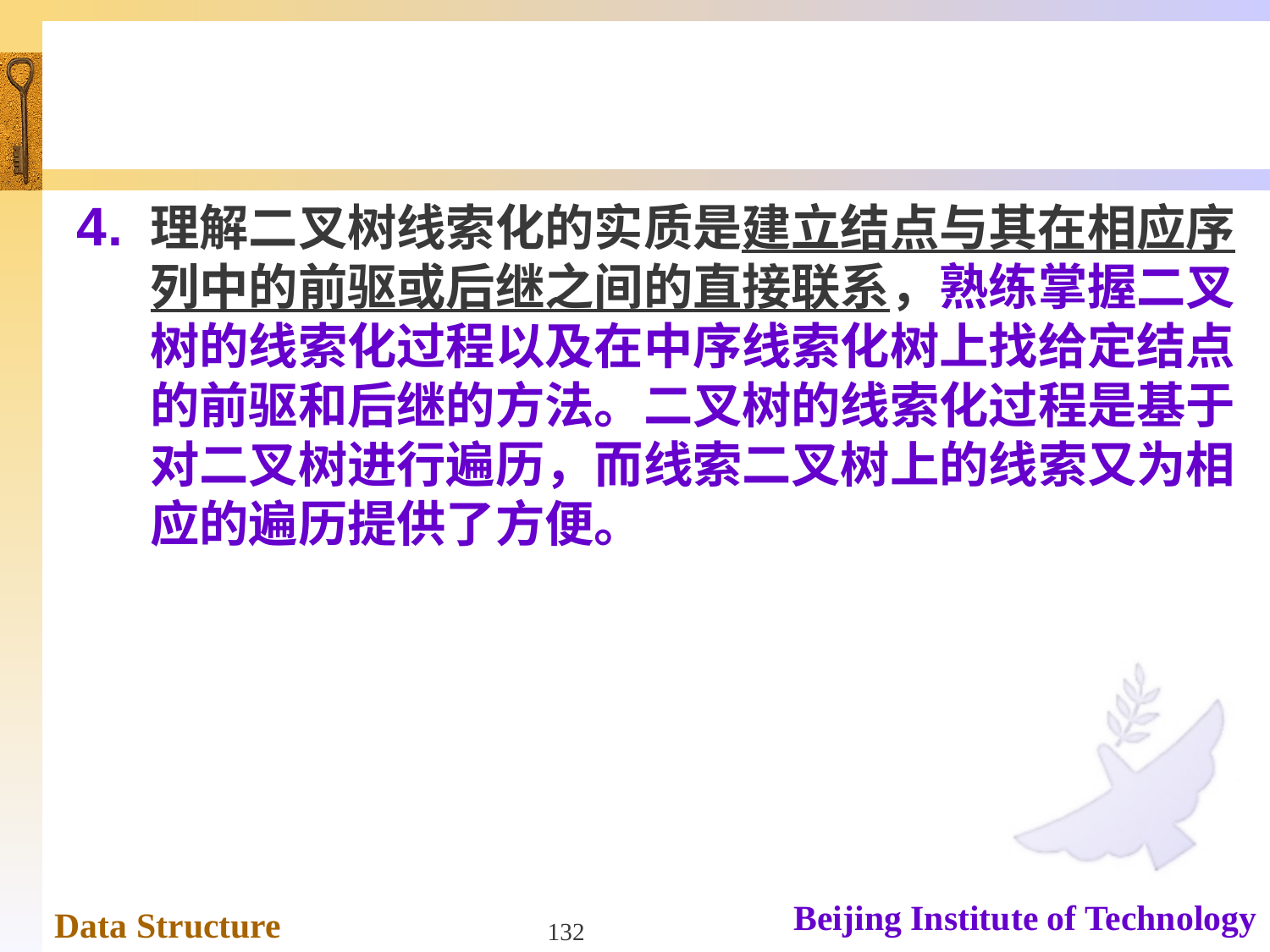

#
理解二叉树线索化的实质是建立结点与其在相应序列中的前驱或后继之间的直接联系，熟练掌握二叉树的线索化过程以及在中序线索化树上找给定结点的前驱和后继的方法。二叉树的线索化过程是基于对二叉树进行遍历，而线索二叉树上的线索又为相应的遍历提供了方便。

132